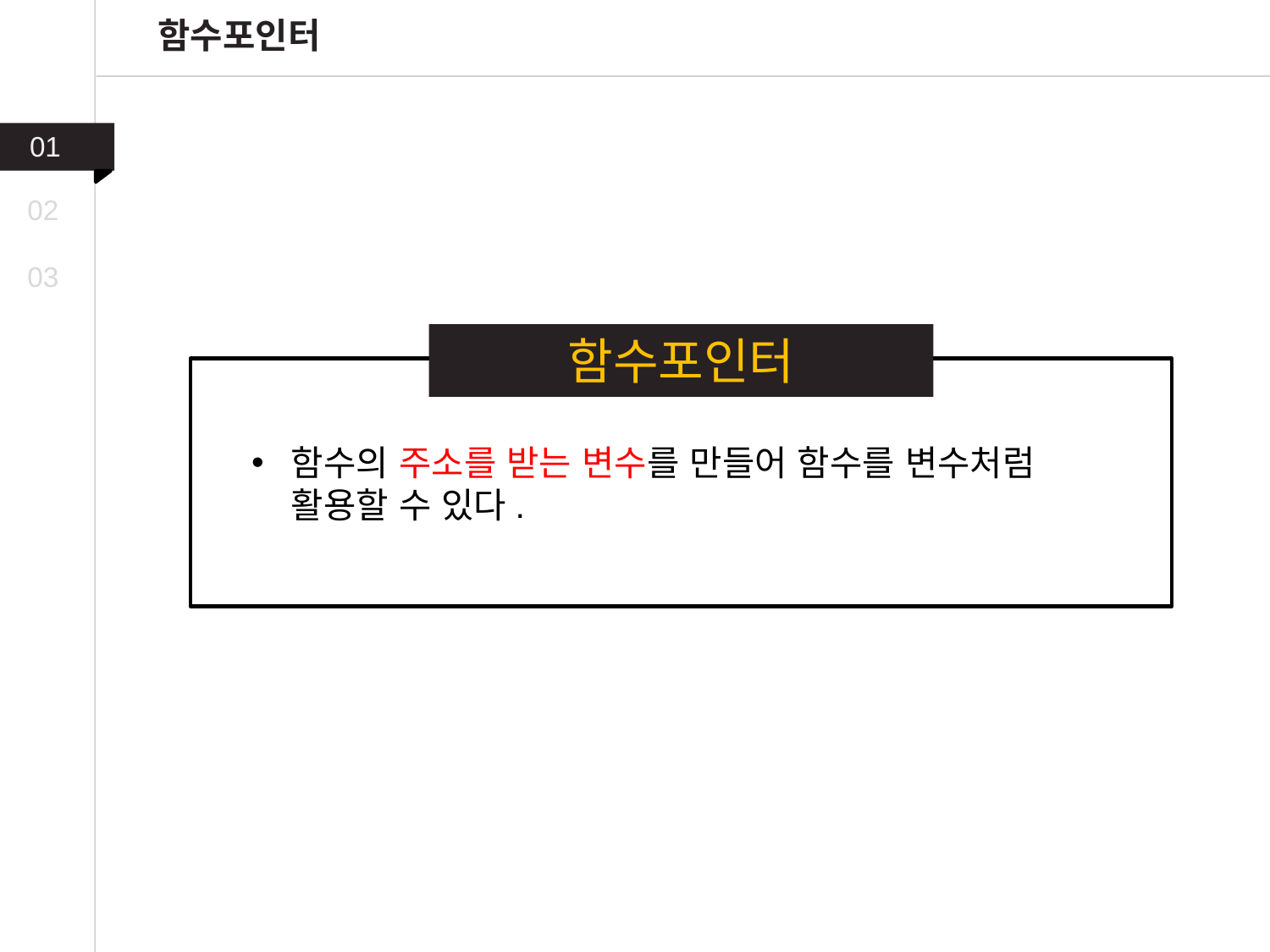

함수포인터
01

02
03
함수포인터

함수의 주소를 받는 변수를 만들어 함수를 변수처럼  활용할 수 있다.